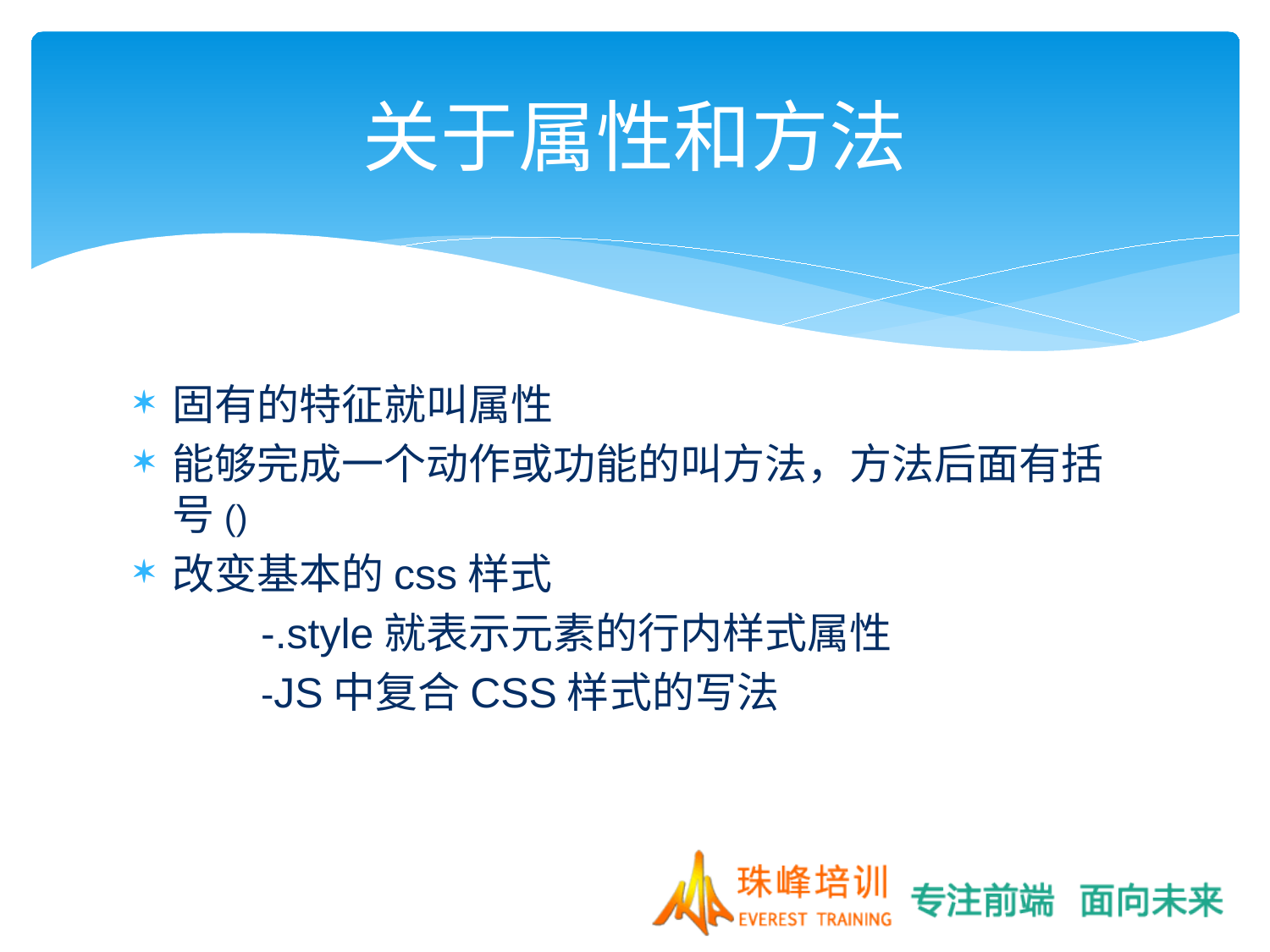

# 关于属性和方法
固有的特征就叫属性
能够完成一个动作或功能的叫方法，方法后面有括号()
改变基本的css样式
	-.style就表示元素的行内样式属性
	-JS中复合CSS样式的写法